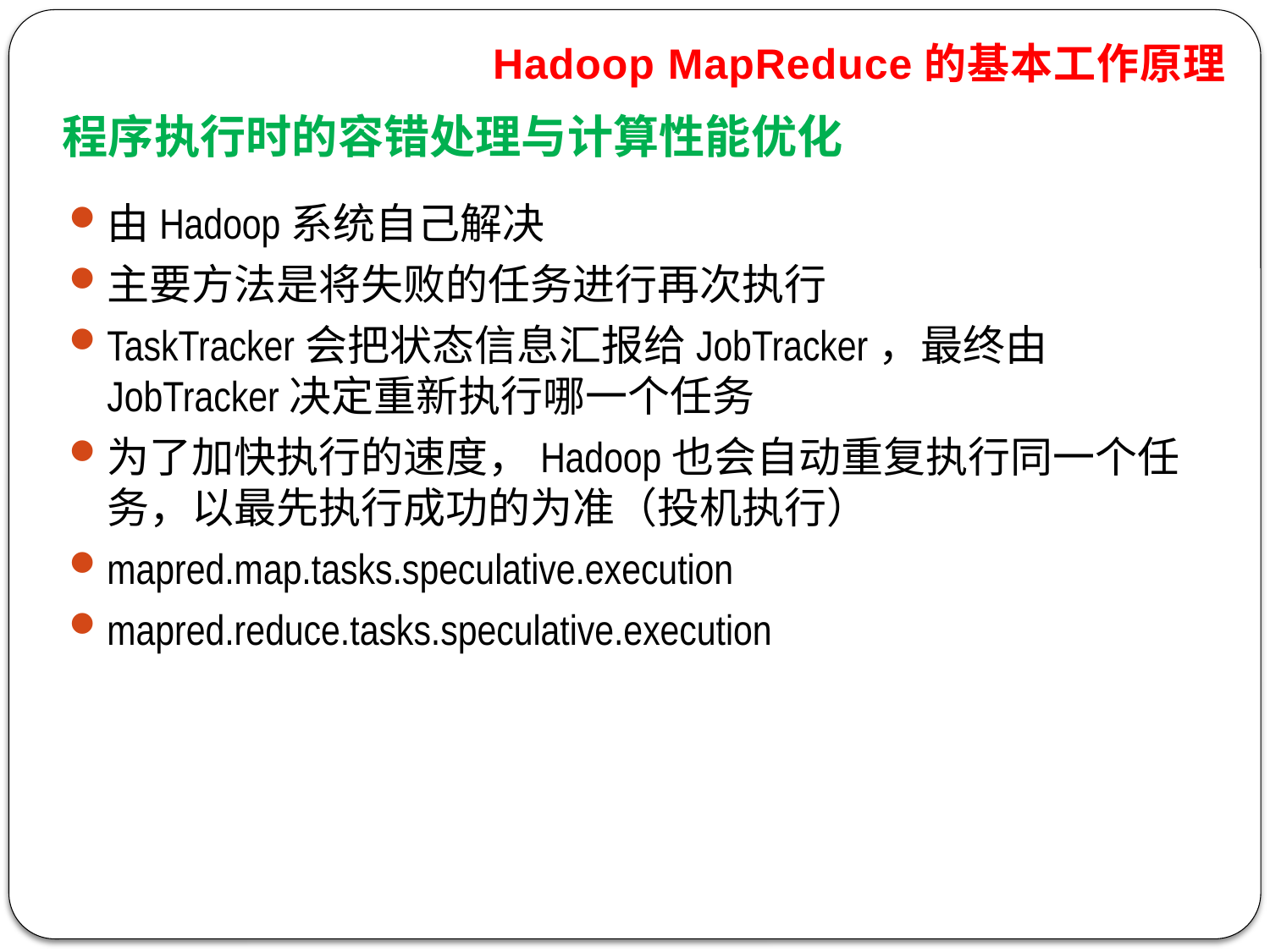

Hadoop MapReduce的基本工作原理
程序执行时的容错处理与计算性能优化

由Hadoop系统自己解决
主要方法是将失败的任务进行再次执行
TaskTracker会把状态信息汇报给JobTracker，最终由JobTracker决定重新执行哪一个任务
为了加快执行的速度，Hadoop也会自动重复执行同一个任务，以最先执行成功的为准（投机执行）
mapred.map.tasks.speculative.execution
mapred.reduce.tasks.speculative.execution